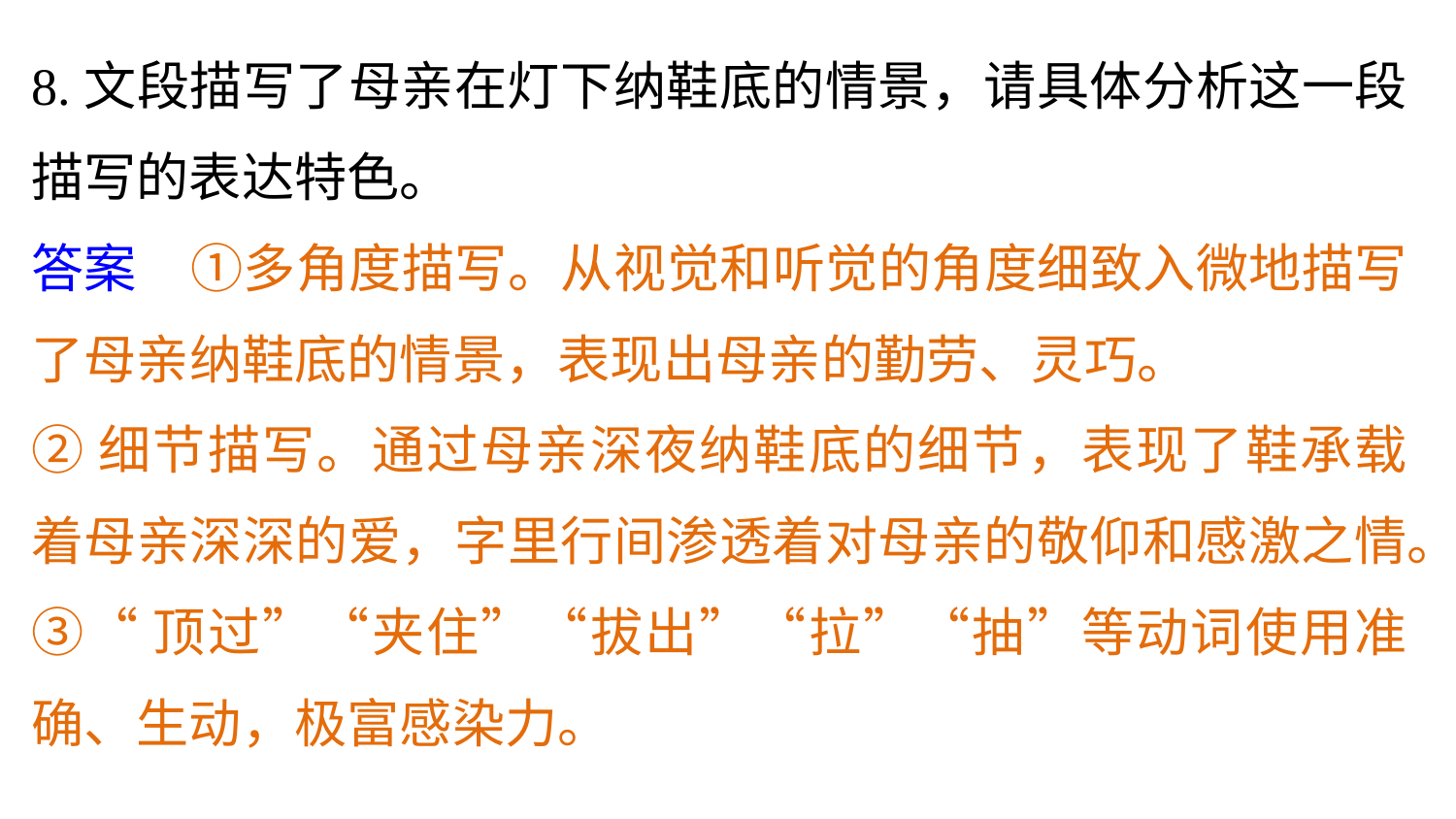

8.文段描写了母亲在灯下纳鞋底的情景，请具体分析这一段描写的表达特色。
答案　①多角度描写。从视觉和听觉的角度细致入微地描写了母亲纳鞋底的情景，表现出母亲的勤劳、灵巧。
②细节描写。通过母亲深夜纳鞋底的细节，表现了鞋承载着母亲深深的爱，字里行间渗透着对母亲的敬仰和感激之情。
③“顶过”“夹住”“拔出”“拉”“抽”等动词使用准确、生动，极富感染力。